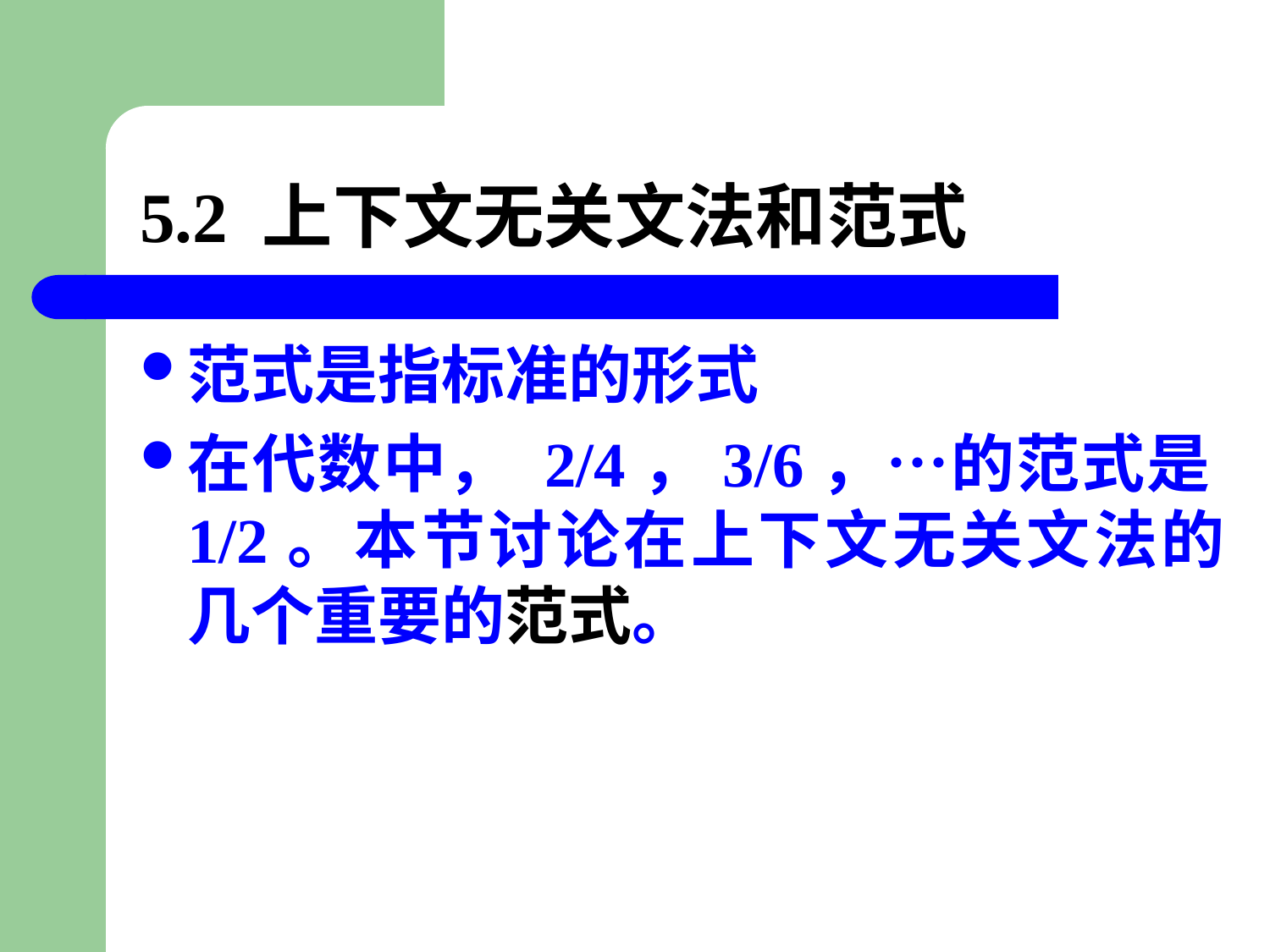

# 5.2 上下文无关文法和范式
范式是指标准的形式
在代数中， 2/4，3/6，…的范式是1/2。本节讨论在上下文无关文法的几个重要的范式。